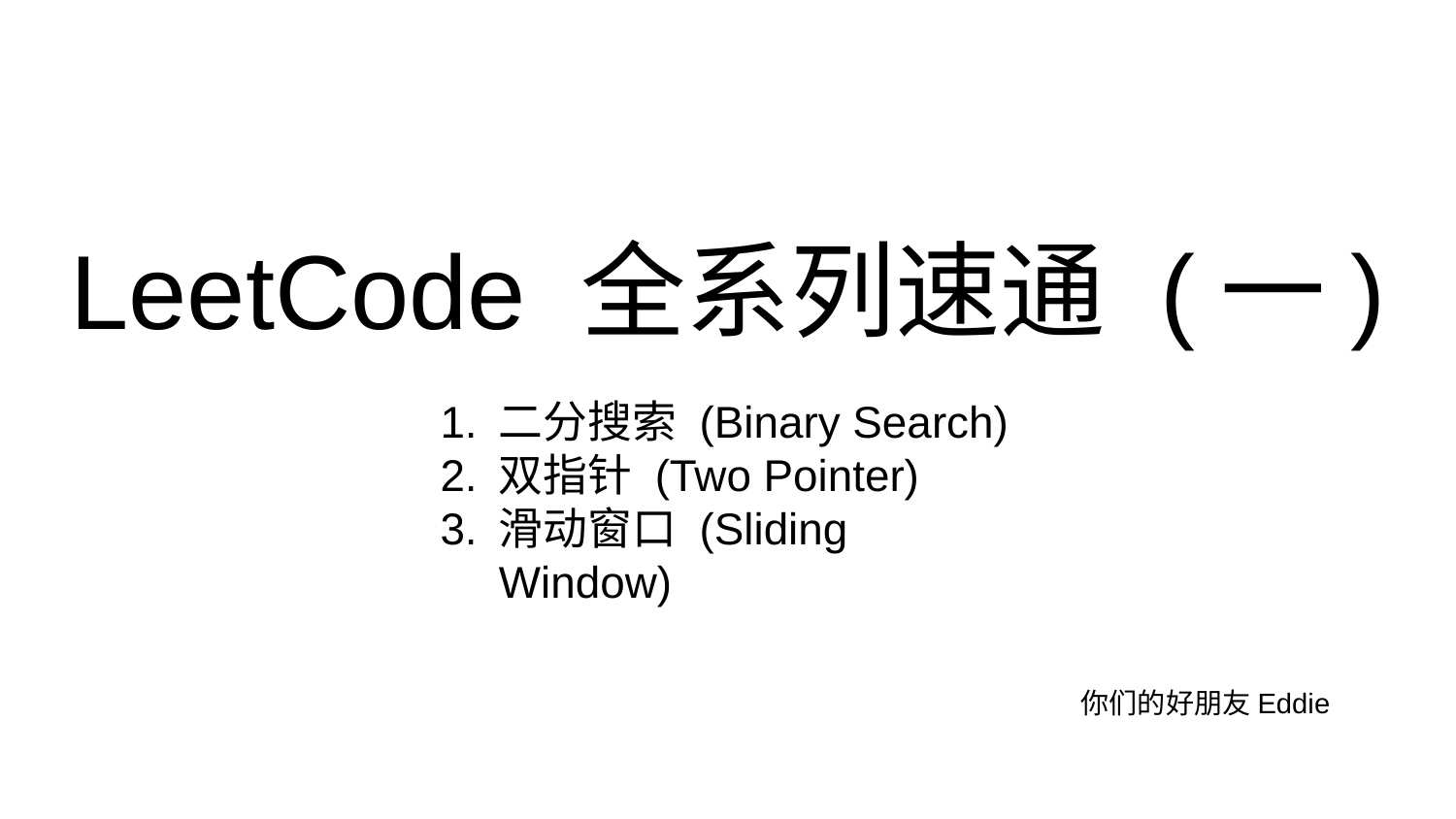

# LeetCode 全系列速通 (一)
二分搜索 (Binary Search)
双指针 (Two Pointer)
滑动窗口 (Sliding Window)
你们的好朋友Eddie